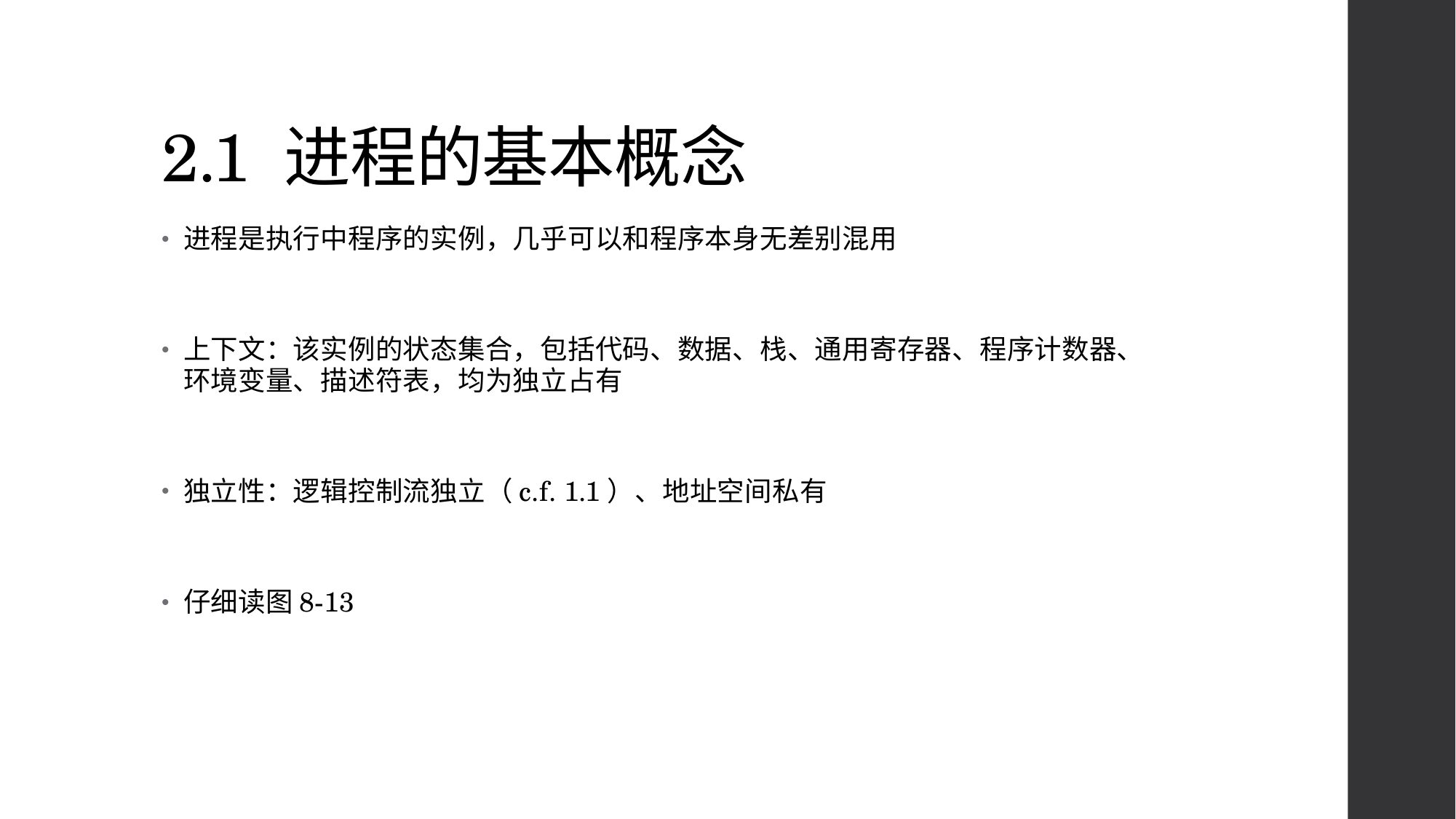

# 2.1 进程的基本概念
进程是执行中程序的实例，几乎可以和程序本身无差别混用

上下文：该实例的状态集合，包括代码、数据、栈、通用寄存器、程序计数器、环境变量、描述符表，均为独立占有

独立性：逻辑控制流独立（c.f. 1.1）、地址空间私有

仔细读图8-13